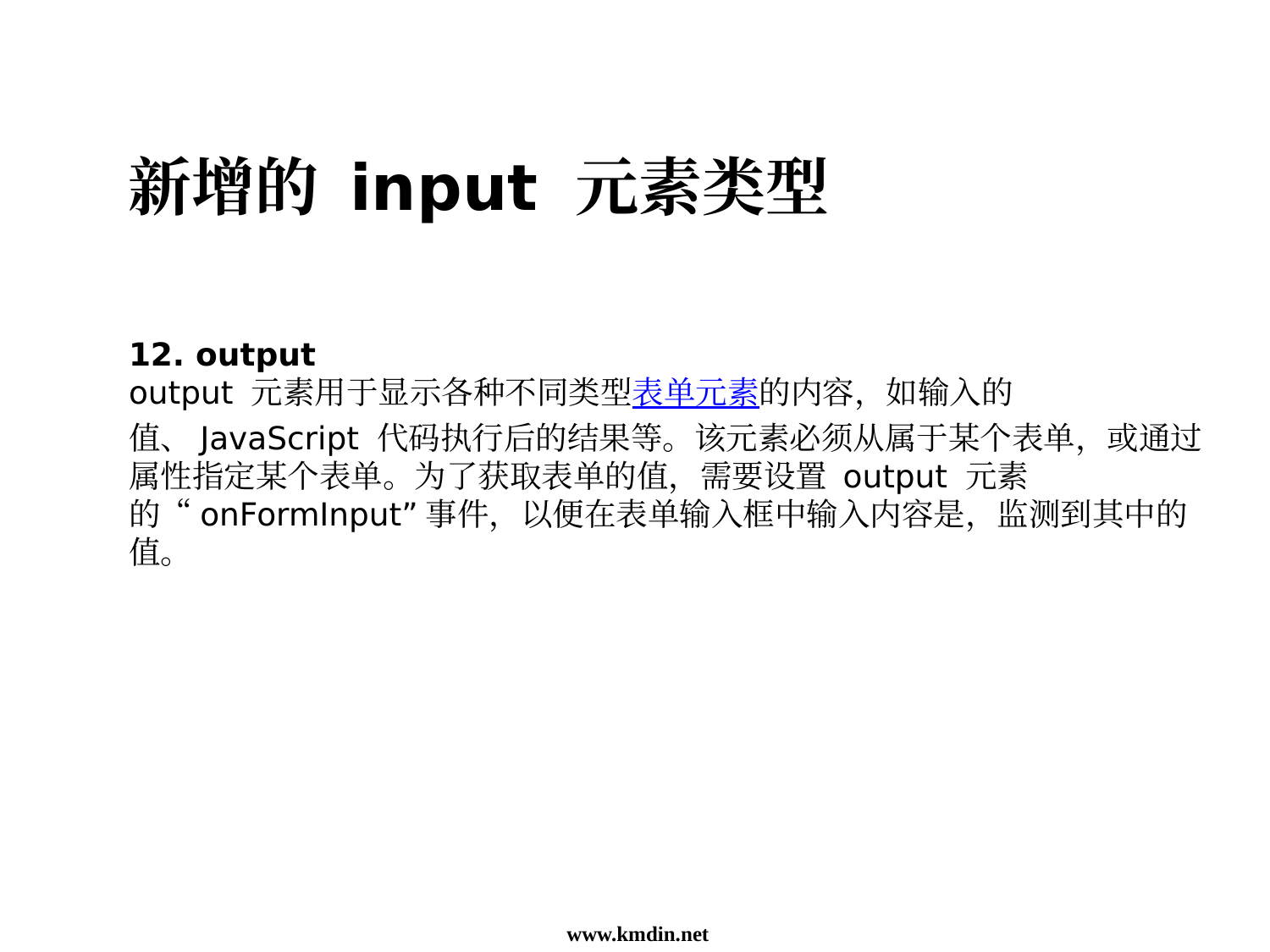

新增的 input 元素类型
12. output
output 元素用于显示各种不同类型表单元素的内容，如输入的值、JavaScript 代码执行后的结果等。该元素必须从属于某个表单，或通过属性指定某个表单。为了获取表单的值，需要设置 output 元素的“onFormInput”事件，以便在表单输入框中输入内容是，监测到其中的值。